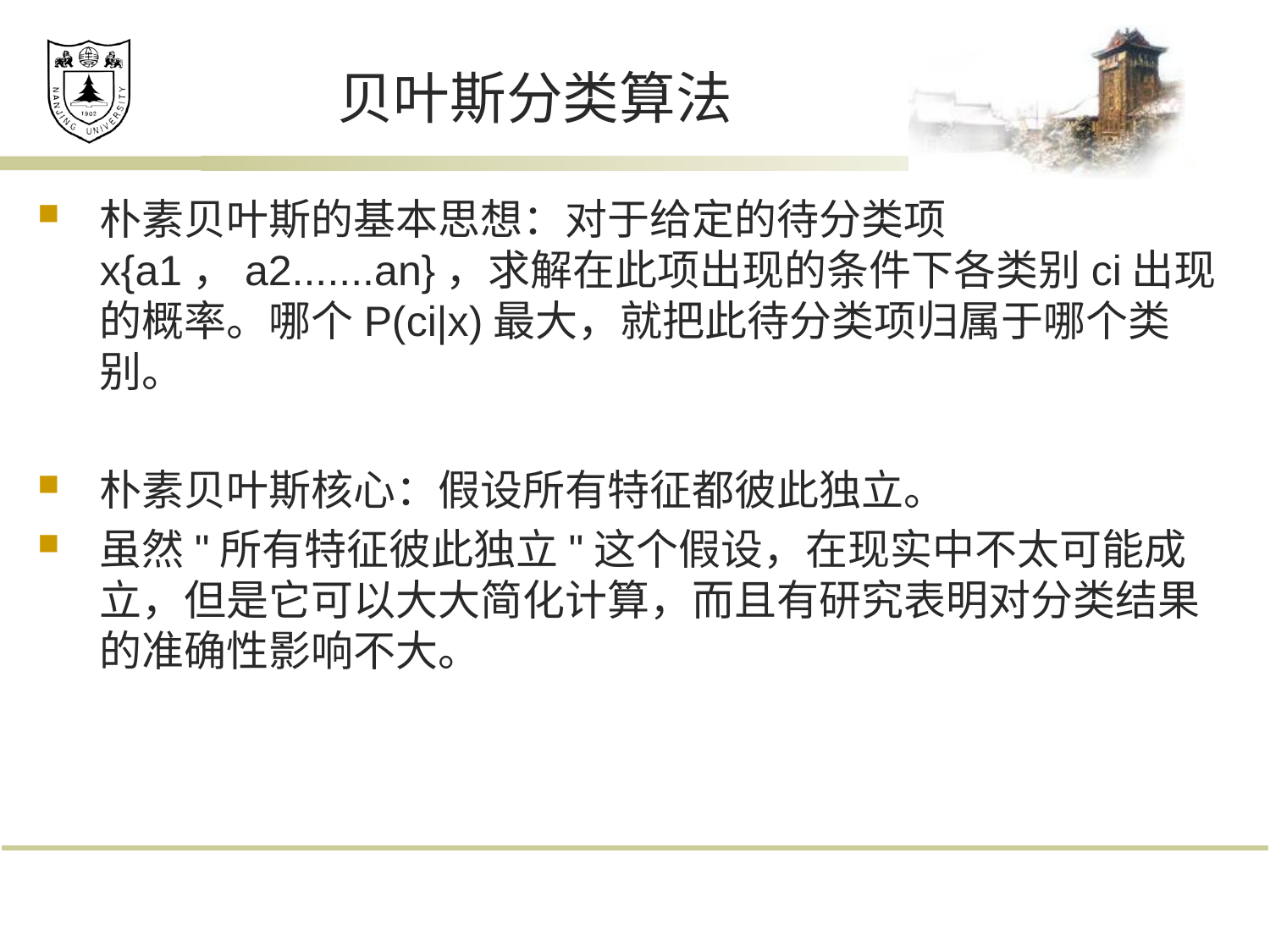

# 贝叶斯分类算法
朴素贝叶斯的基本思想：对于给定的待分类项x{a1，a2.......an}，求解在此项出现的条件下各类别ci出现的概率。哪个P(ci|x)最大，就把此待分类项归属于哪个类别。

朴素贝叶斯核心：假设所有特征都彼此独立。
虽然"所有特征彼此独立"这个假设，在现实中不太可能成立，但是它可以大大简化计算，而且有研究表明对分类结果的准确性影响不大。